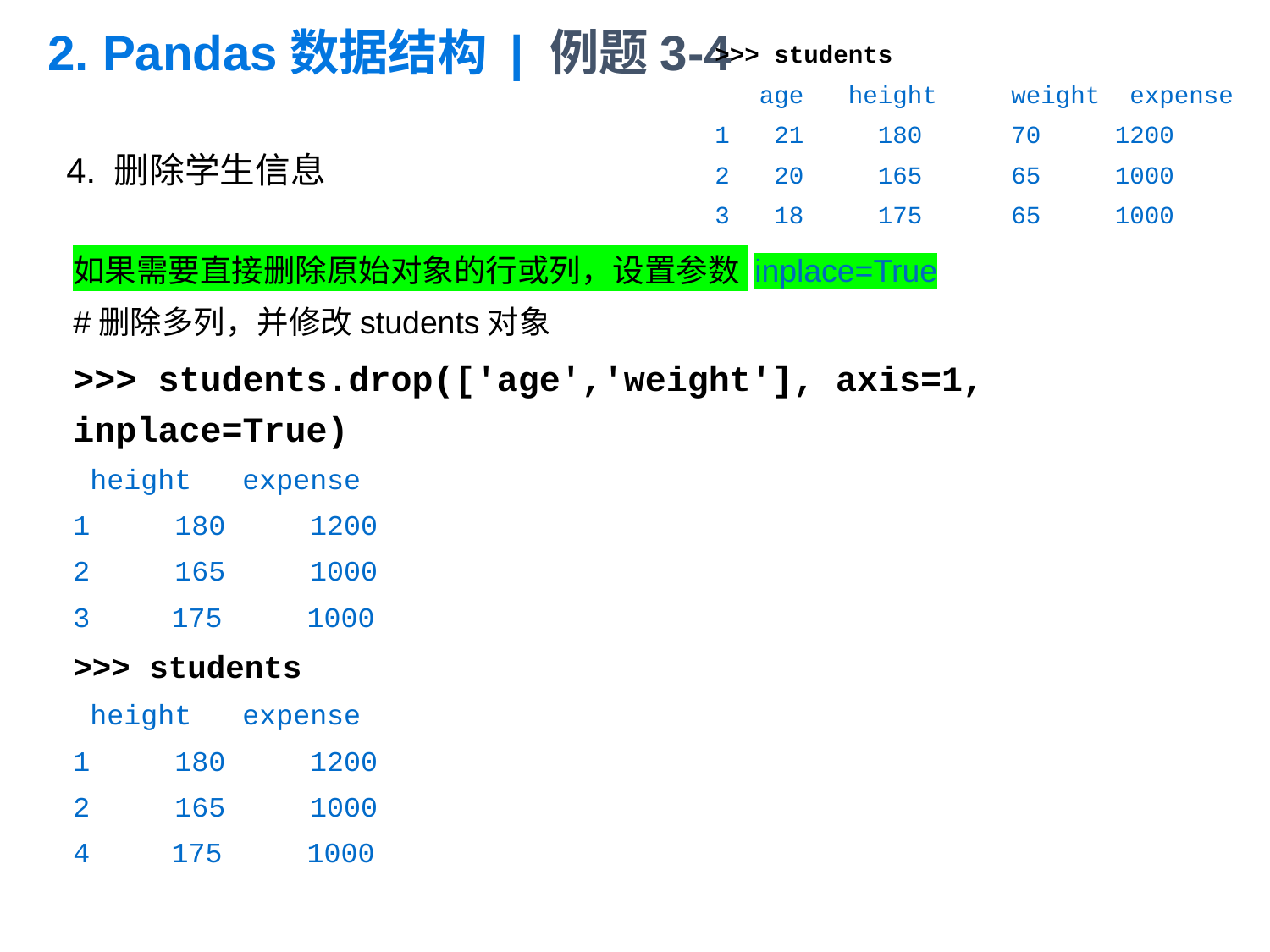

# 2. Pandas数据结构 | 例题3-4
>>> students
   age   height     weight  expense
1   21     180      70     1200
2   20     165      65     1000
3   18     175      65     1000
     4. 删除学生信息

如果需要直接删除原始对象的行或列，设置参数 inplace=True
#删除多列，并修改students对象
>>> students.drop(['age','weight'], axis=1, inplace=True)
 height   expense
1     180     1200
2     165     1000
   175     1000
>>> students
 height   expense
1     180     1200
2     165     1000
   175     1000